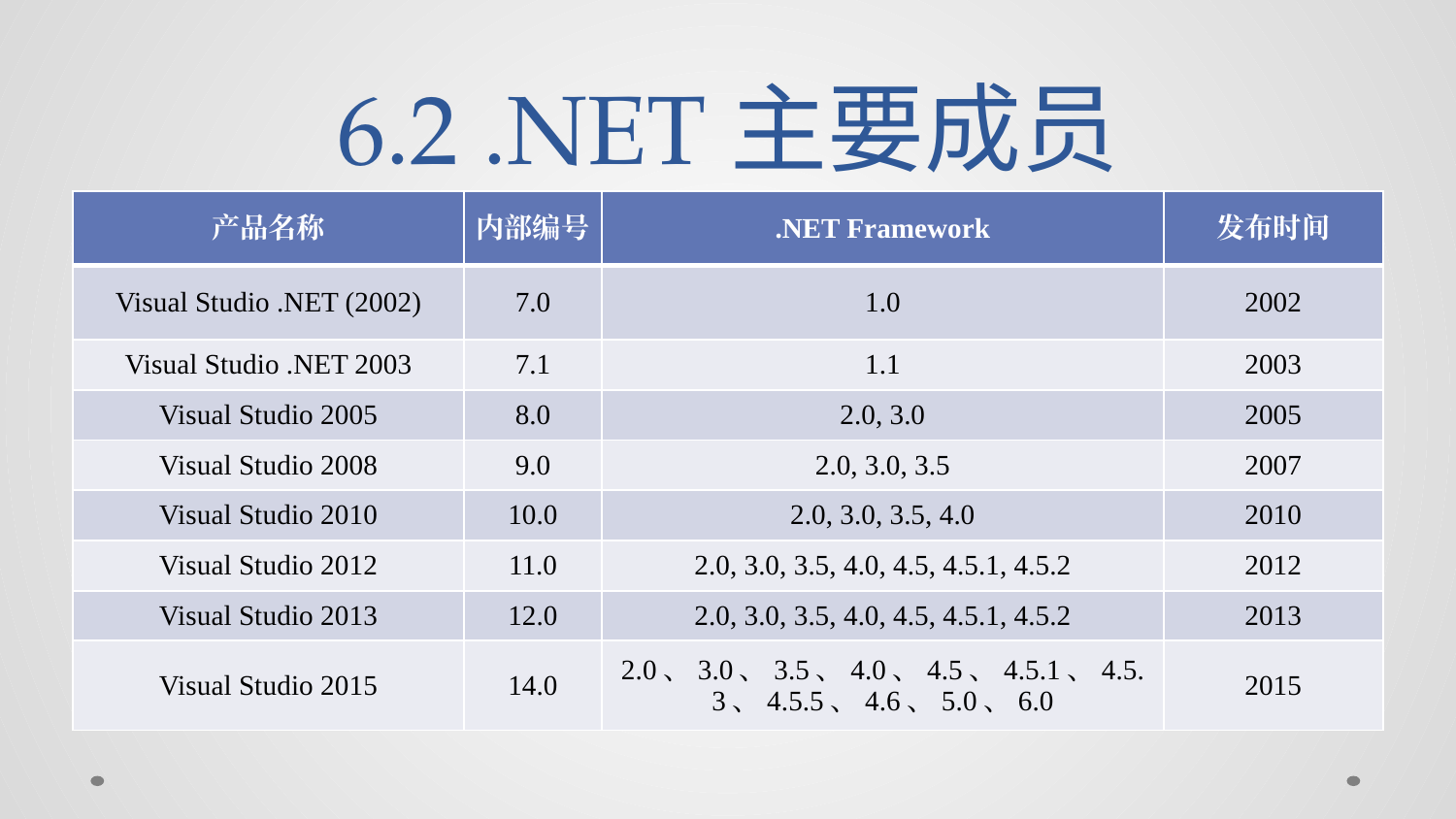

# 6.2 .NET主要成员
| 产品名称 | 内部编号 | .NET Framework | 发布时间 |
| --- | --- | --- | --- |
| Visual Studio .NET (2002) | 7.0 | 1.0 | 2002 |
| Visual Studio .NET 2003 | 7.1 | 1.1 | 2003 |
| Visual Studio 2005 | 8.0 | 2.0, 3.0 | 2005 |
| Visual Studio 2008 | 9.0 | 2.0, 3.0, 3.5 | 2007 |
| Visual Studio 2010 | 10.0 | 2.0, 3.0, 3.5, 4.0 | 2010 |
| Visual Studio 2012 | 11.0 | 2.0, 3.0, 3.5, 4.0, 4.5, 4.5.1, 4.5.2 | 2012 |
| Visual Studio 2013 | 12.0 | 2.0, 3.0, 3.5, 4.0, 4.5, 4.5.1, 4.5.2 | 2013 |
| Visual Studio 2015 | 14.0 | 2.0、3.0、3.5、4.0、4.5、4.5.1、4.5.3、4.5.5、4.6、5.0、6.0 | 2015 |